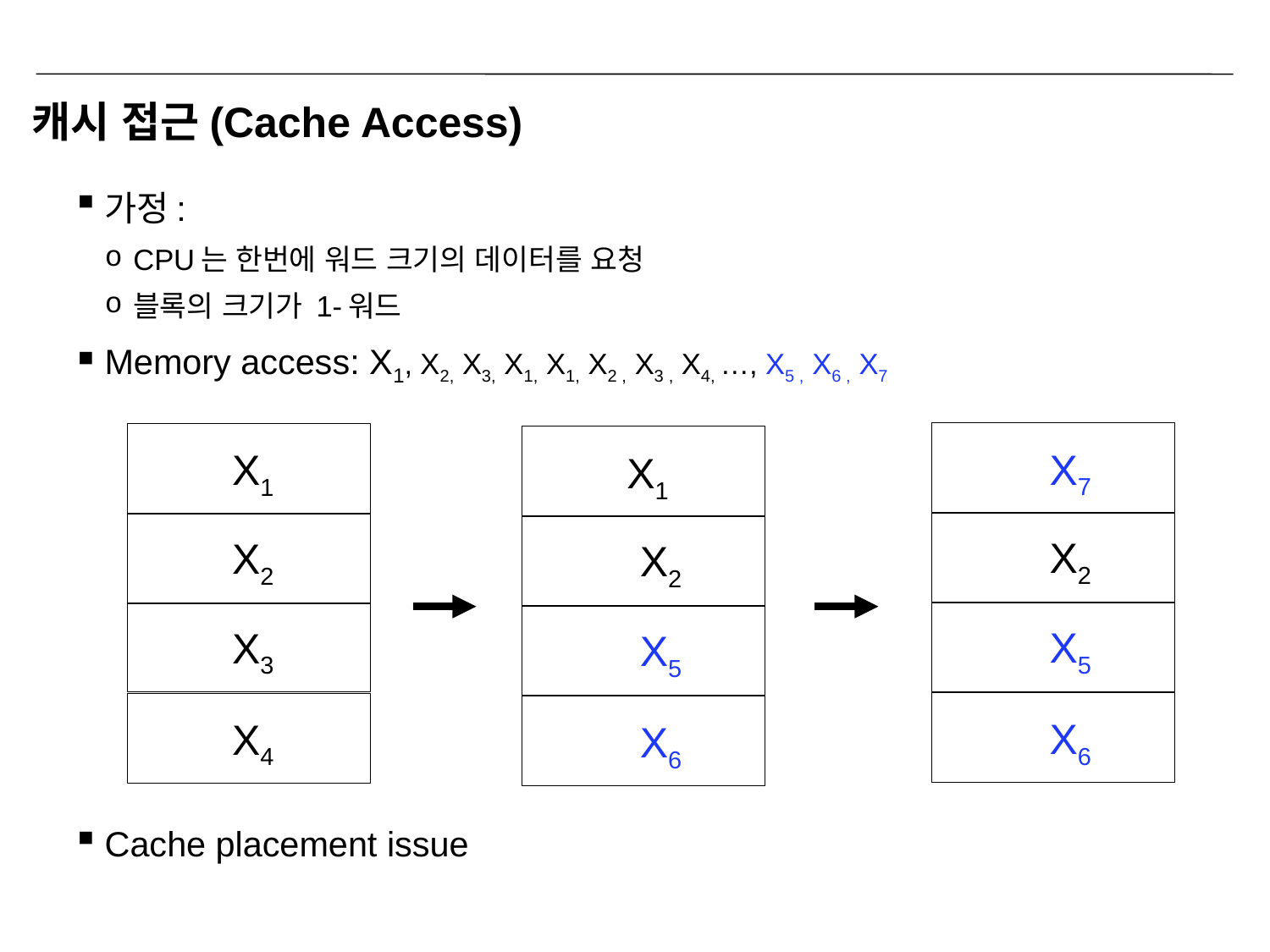

# 캐시 접근(Cache Access)
가정:
CPU는 한번에 워드 크기의 데이터를 요청
블록의 크기가 1-워드
Memory access: X1, X2, X3, X1, X1, X2 , X3 , X4, …, X5 , X6 , X7

Cache placement issue

X7
X2
X5
X6

X1
X2
X5
X6
X1
X2
X3
X4